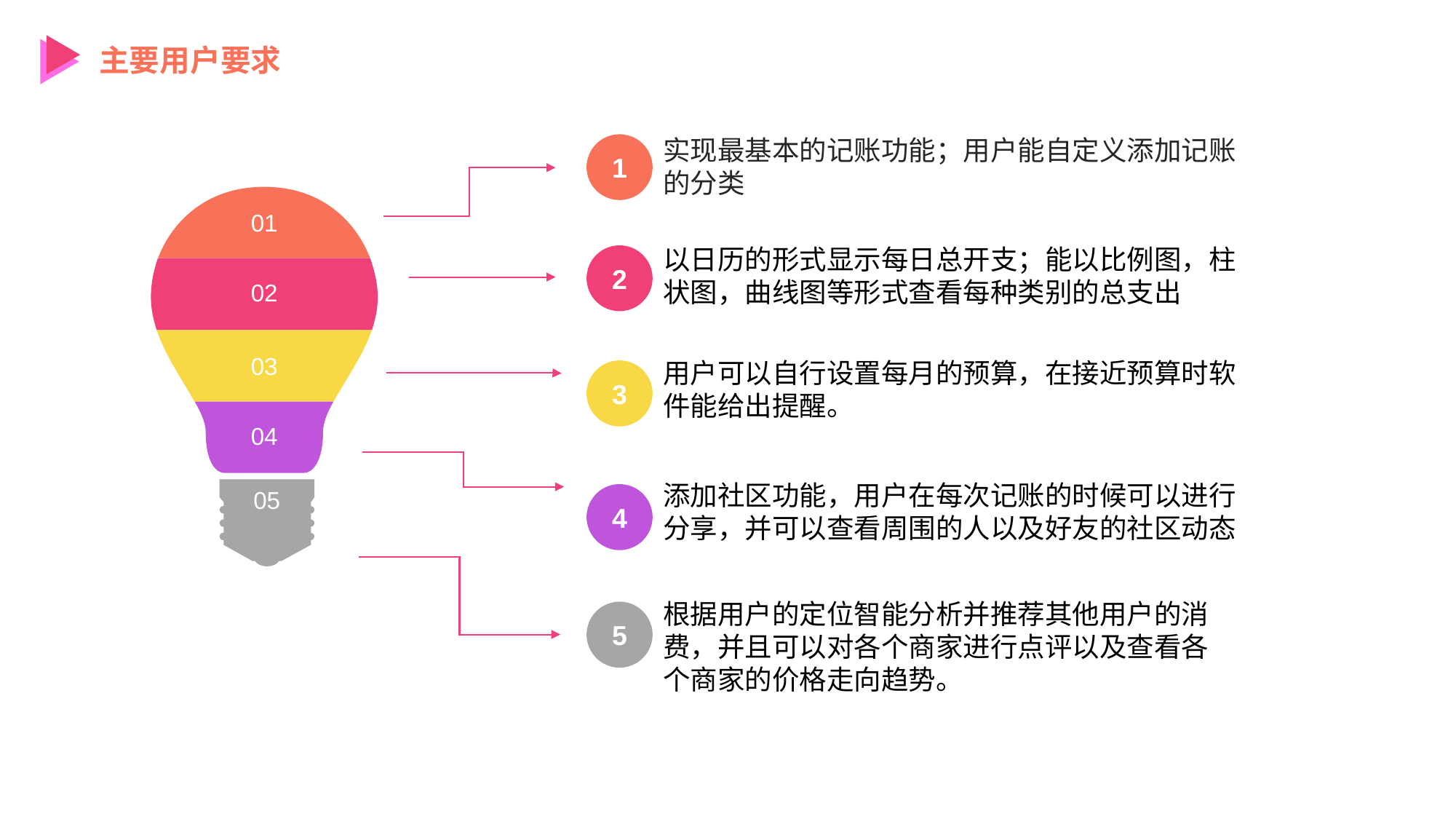

主要用户要求
实现最基本的记账功能；用户能自定义添加记账的分类
1

01
以日历的形式显示每日总开支；能以比例图，柱状图，曲线图等形式查看每种类别的总支出
2

02

03
用户可以自行设置每月的预算，在接近预算时软件能给出提醒。
3

04
添加社区功能，用户在每次记账的时候可以进行分享，并可以查看周围的人以及好友的社区动态
05
4
根据用户的定位智能分析并推荐其他用户的消费，并且可以对各个商家进行点评以及查看各个商家的价格走向趋势。
5